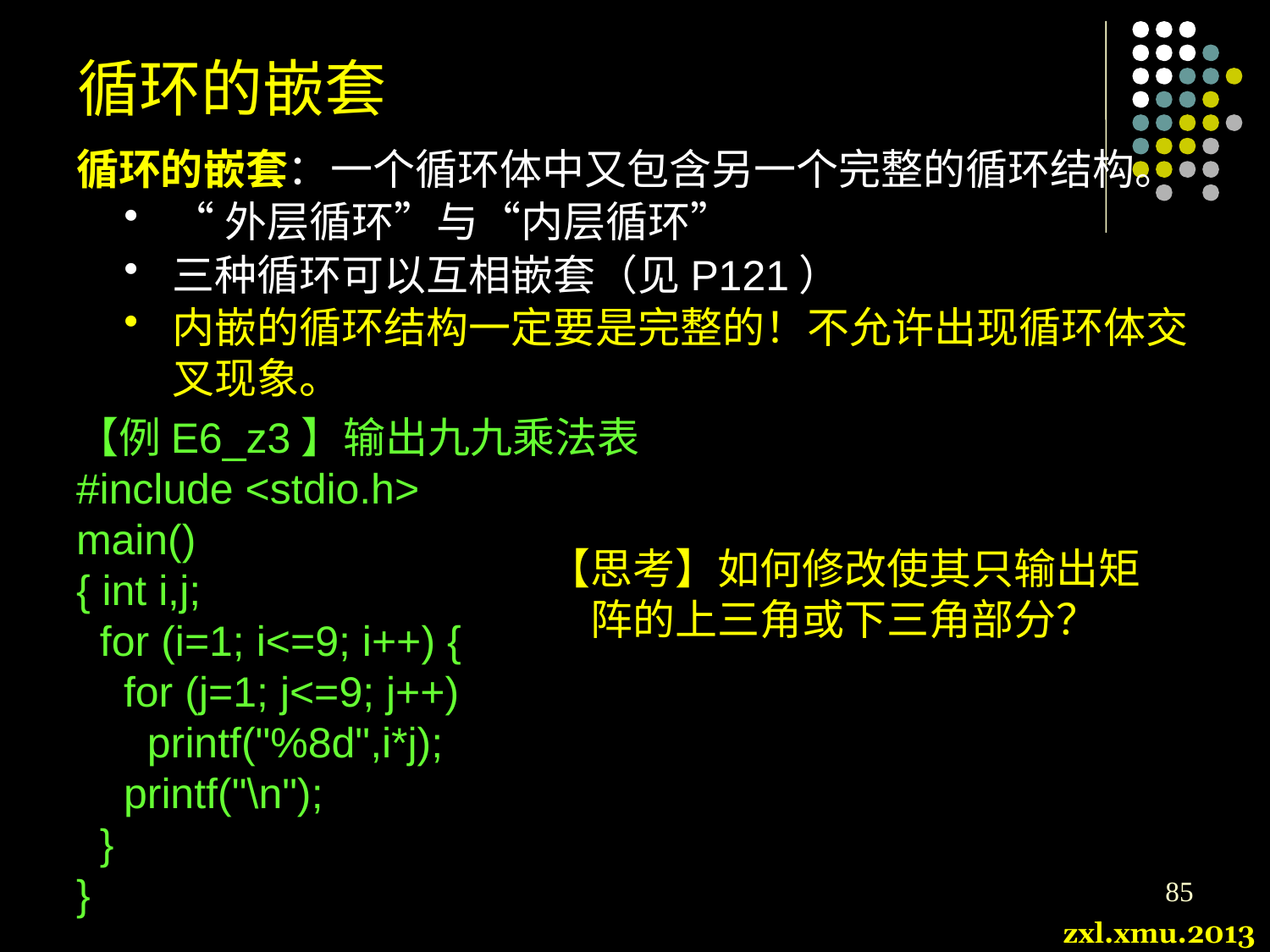

# 循环的嵌套
循环的嵌套：一个循环体中又包含另一个完整的循环结构。
“外层循环”与“内层循环”
三种循环可以互相嵌套（见P121）
内嵌的循环结构一定要是完整的！不允许出现循环体交叉现象。
【例E6_z3】输出九九乘法表
#include <stdio.h>
main()
{ int i,j;
  for (i=1; i<=9; i++) {
    for (j=1; j<=9; j++)
      printf("%8d",i*j);
    printf("\n");
  }
}
【思考】如何修改使其只输出矩阵的上三角或下三角部分？
85